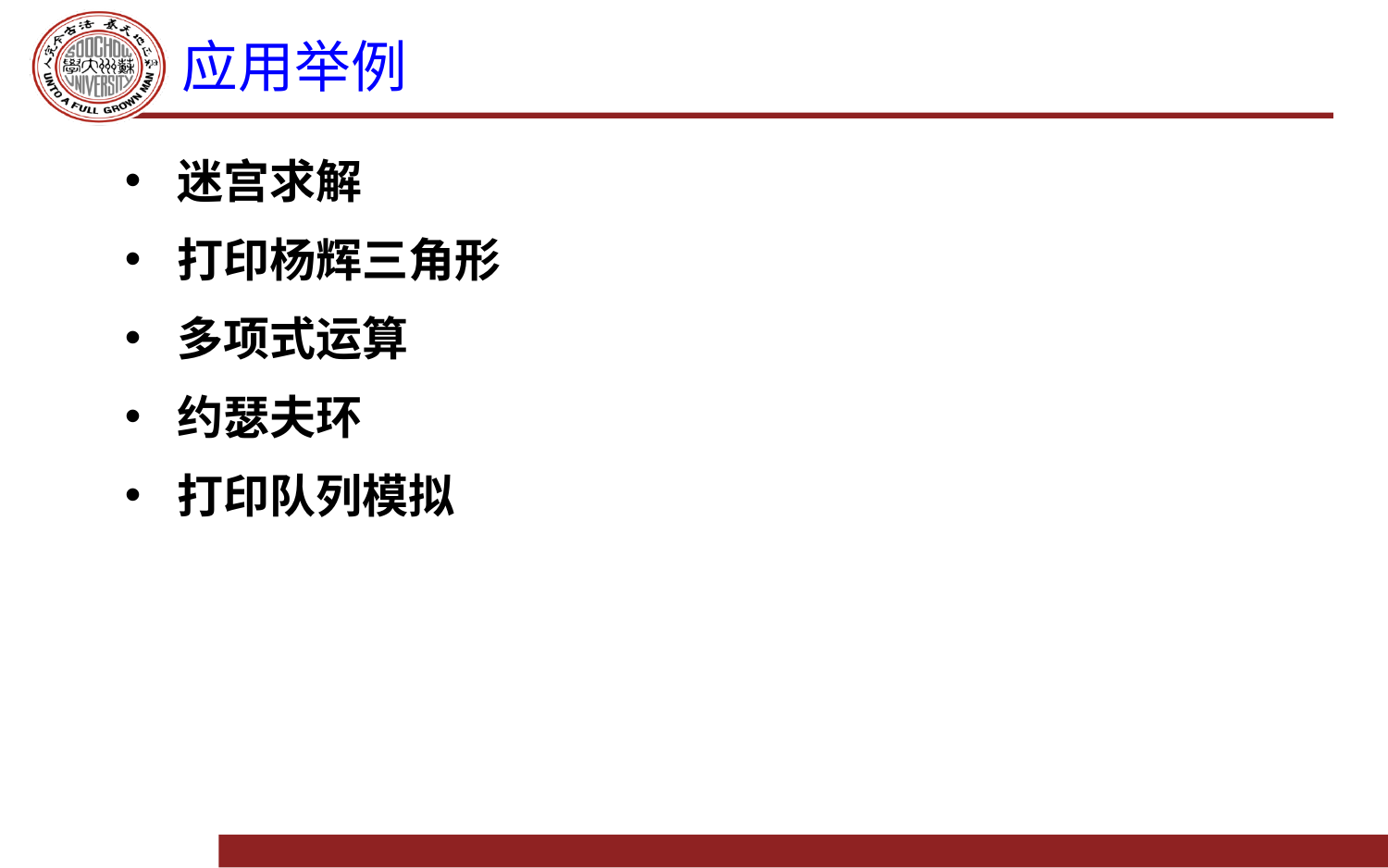

# 应用举例
迷宫求解
打印杨辉三角形
多项式运算
约瑟夫环
打印队列模拟